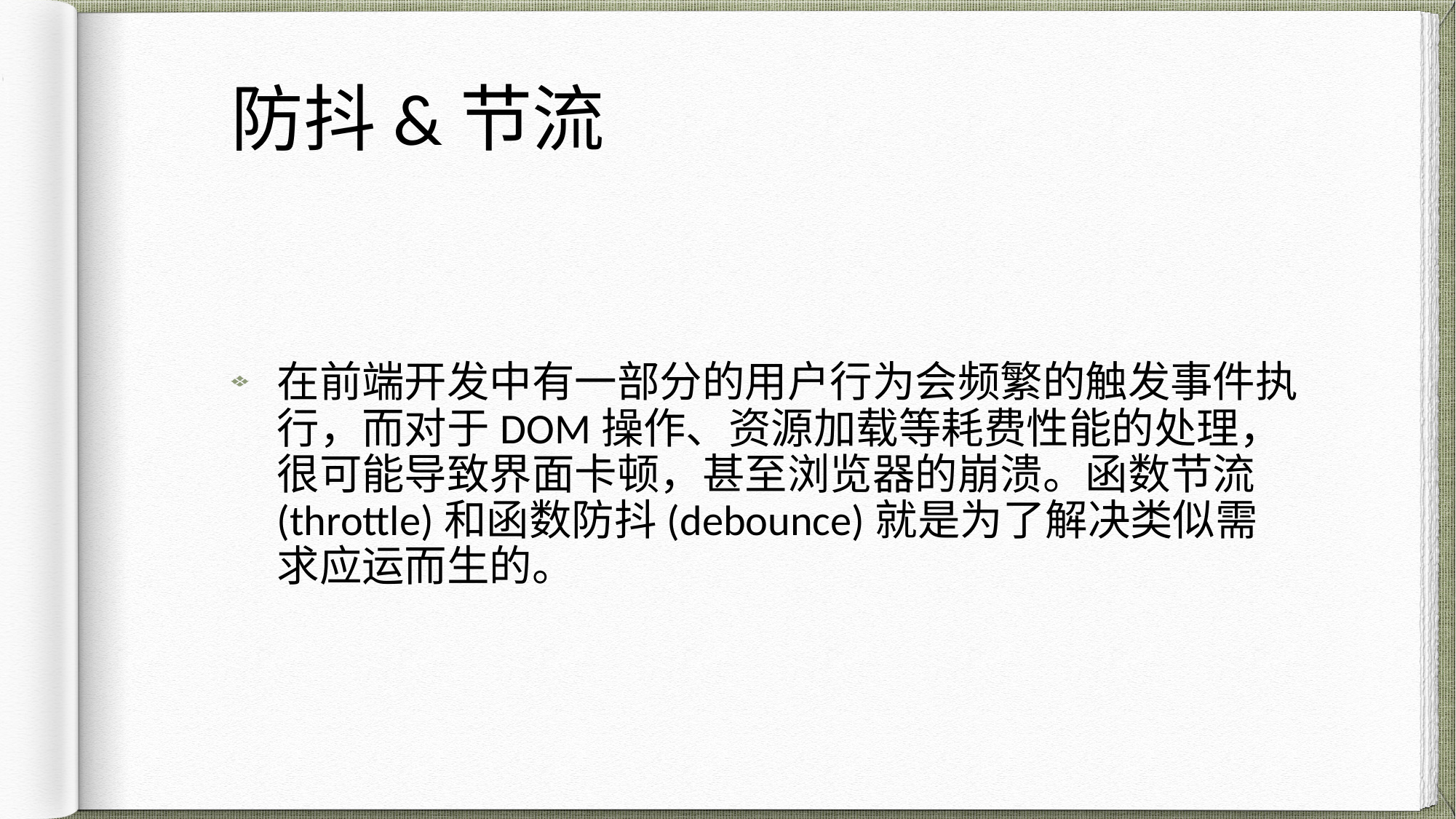

# 防抖&节流
在前端开发中有一部分的用户行为会频繁的触发事件执行，而对于DOM操作、资源加载等耗费性能的处理，很可能导致界面卡顿，甚至浏览器的崩溃。函数节流(throttle)和函数防抖(debounce)就是为了解决类似需求应运而生的。